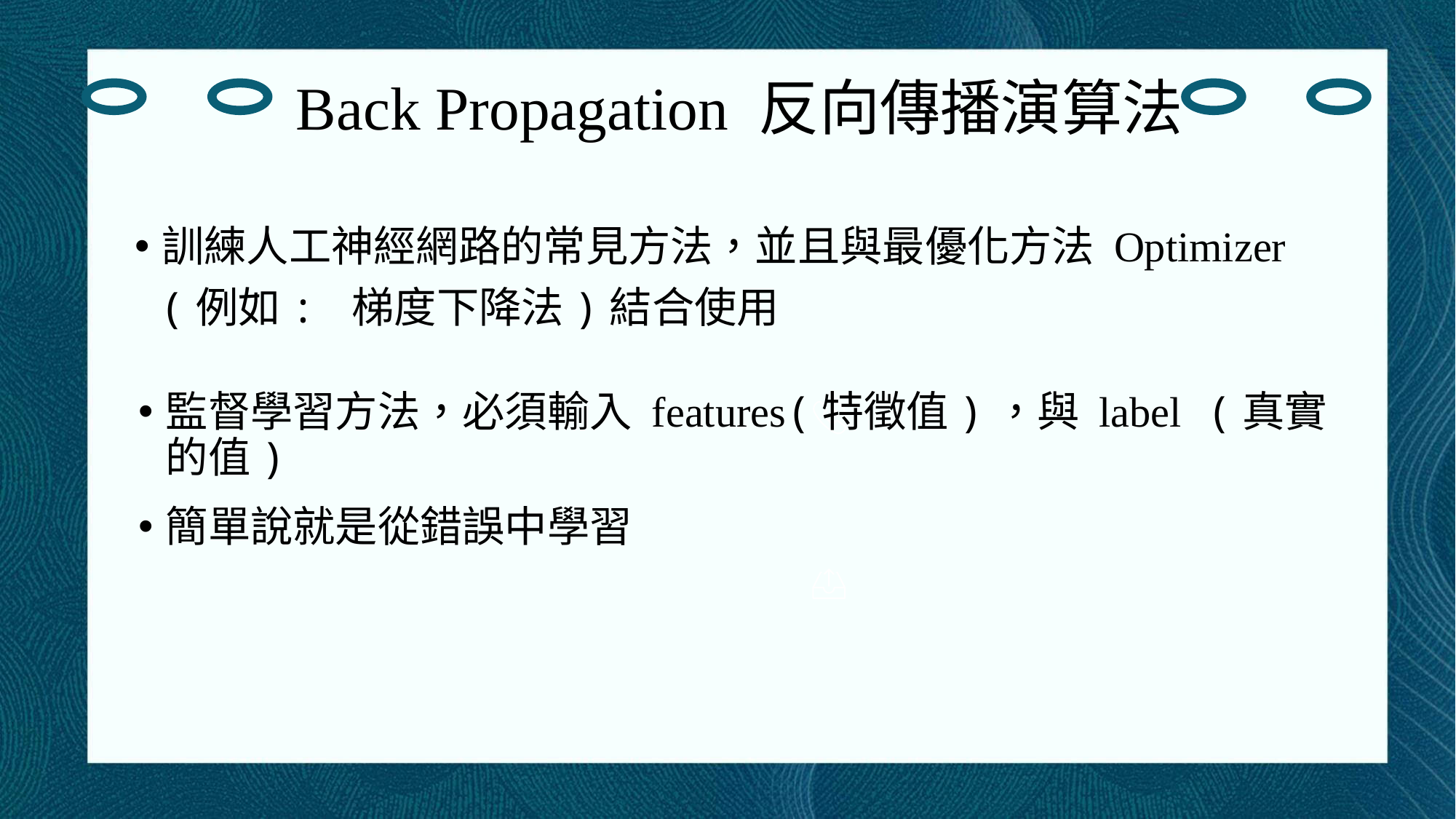

Back Propagation 反向傳播演算法
訓練人工神經網路的常見方法，並且與最優化方法 Optimizer
 (例如: 梯度下降法)結合使用
監督學習方法，必須輸入 features(特徵值)，與 label (真實的值)

簡單說就是從錯誤中學習